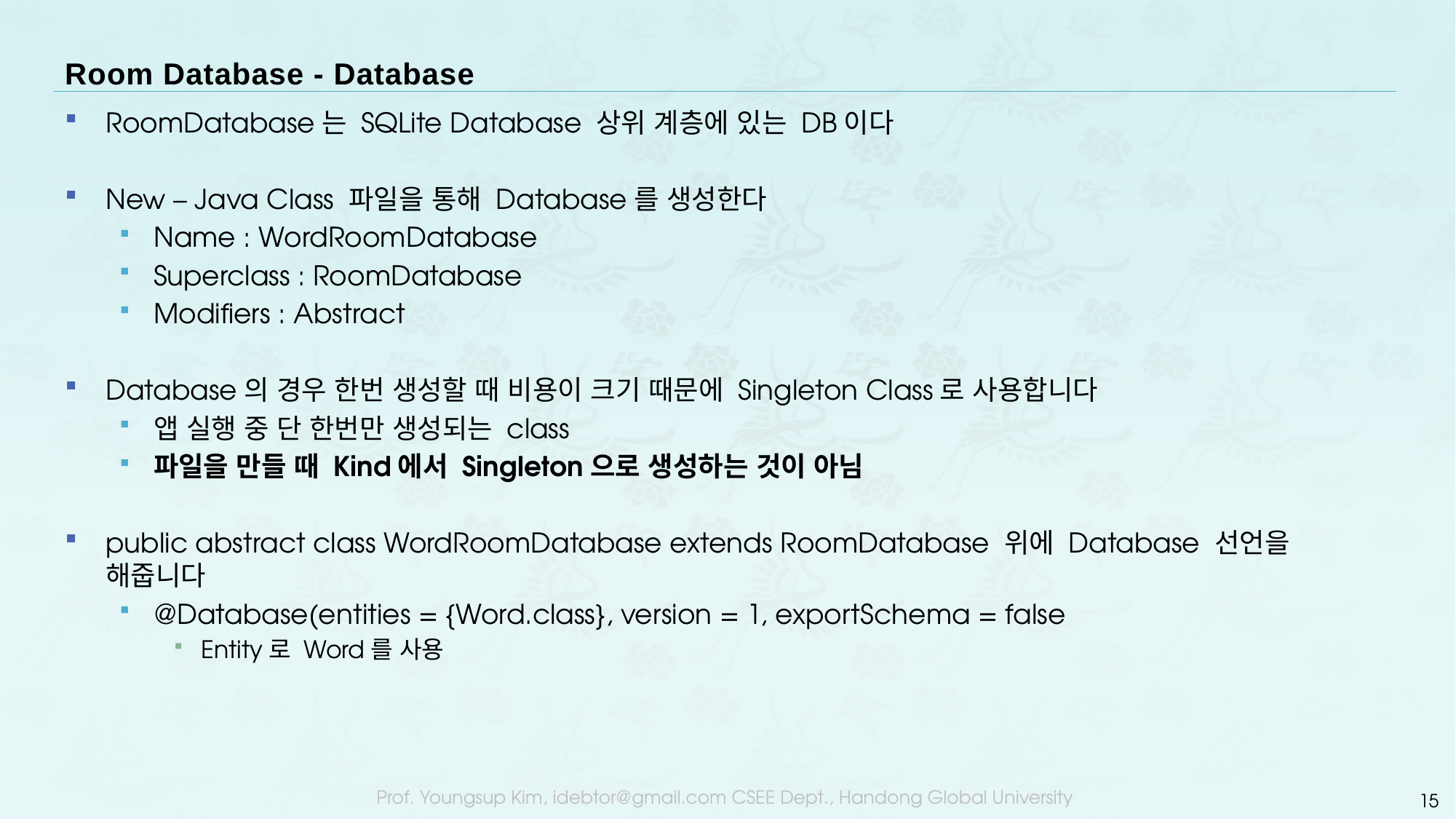

# Room Database - Database
RoomDatabase는 SQLite Database 상위 계층에 있는 DB이다

New – Java Class 파일을 통해 Database를 생성한다
Name : WordRoomDatabase
Superclass : RoomDatabase
Modifiers : Abstract

Database의 경우 한번 생성할 때 비용이 크기 때문에 Singleton Class로 사용합니다
앱 실행 중 단 한번만 생성되는 class
파일을 만들 때 Kind에서 Singleton으로 생성하는 것이 아님

public abstract class WordRoomDatabase extends RoomDatabase 위에 Database 선언을 해줍니다
@Database(entities = {Word.class}, version = 1, exportSchema = false
Entity로 Word를 사용

15